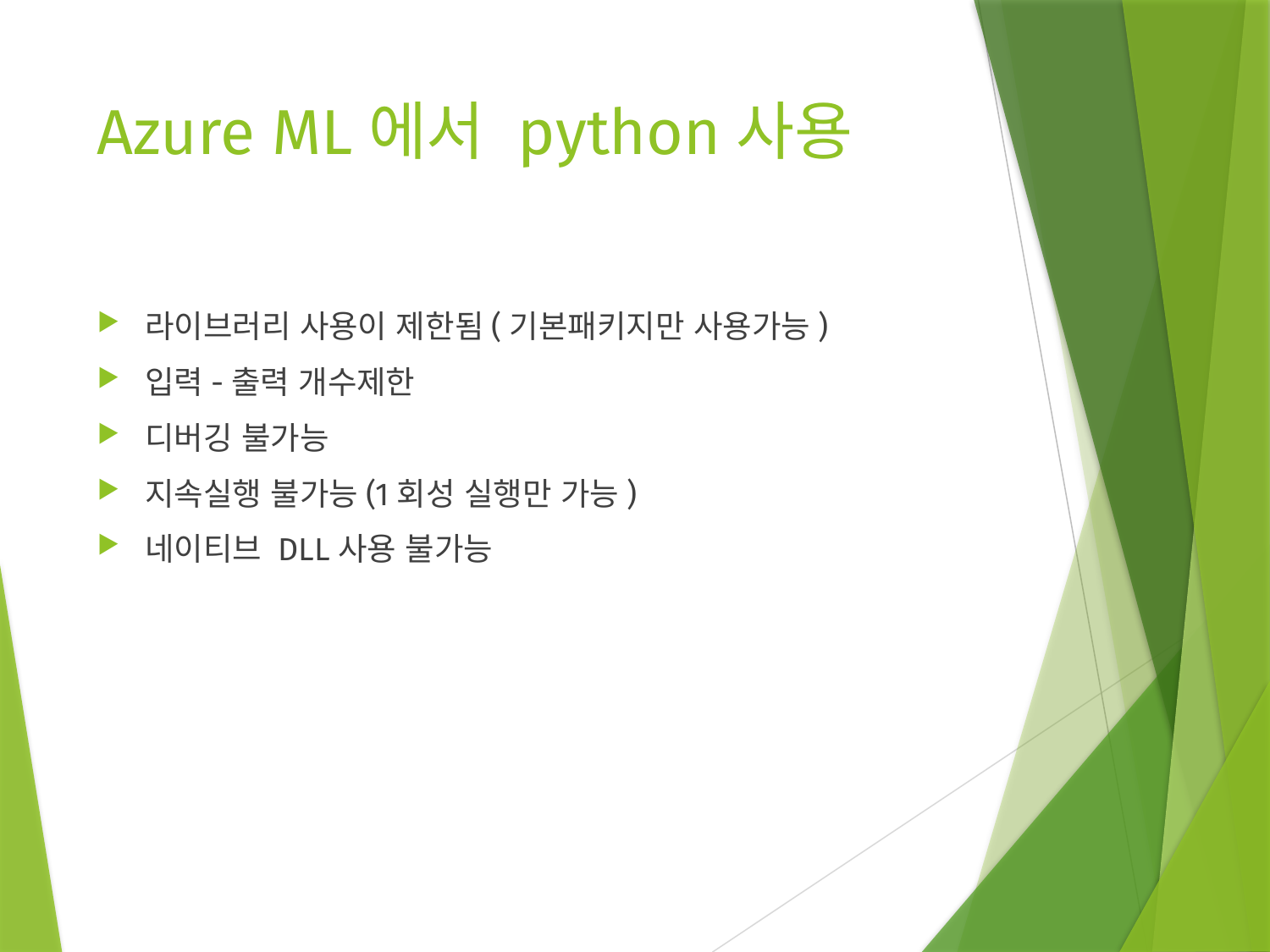

# Azure ML에서 python사용
라이브러리 사용이 제한됨(기본패키지만 사용가능)
입력-출력 개수제한
디버깅 불가능
지속실행 불가능(1회성 실행만 가능)
네이티브 DLL사용 불가능